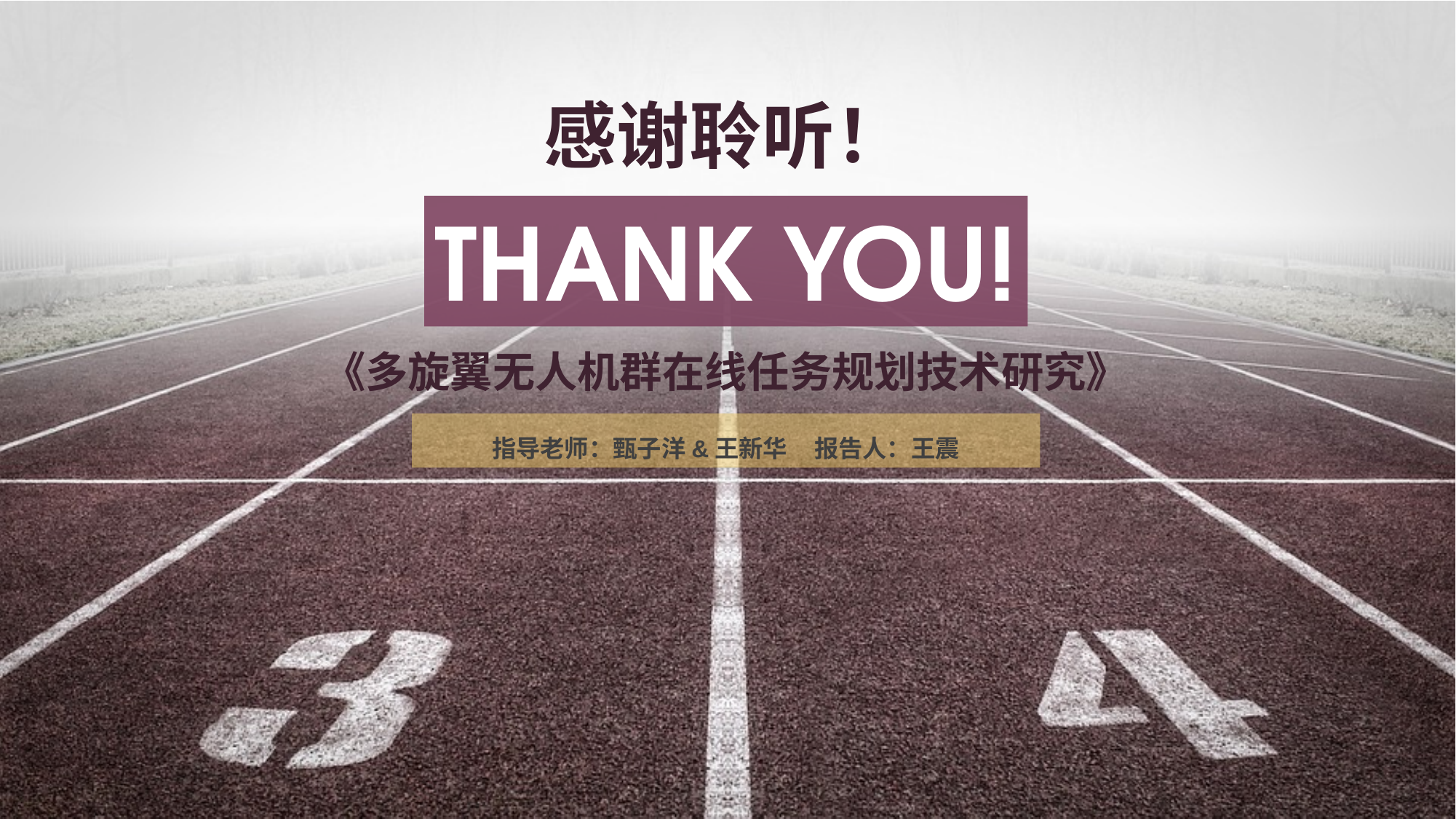

感谢聆听！
THANK YOU!
《多旋翼无人机群在线任务规划技术研究》
指导老师：甄子洋&王新华     报告人：王震